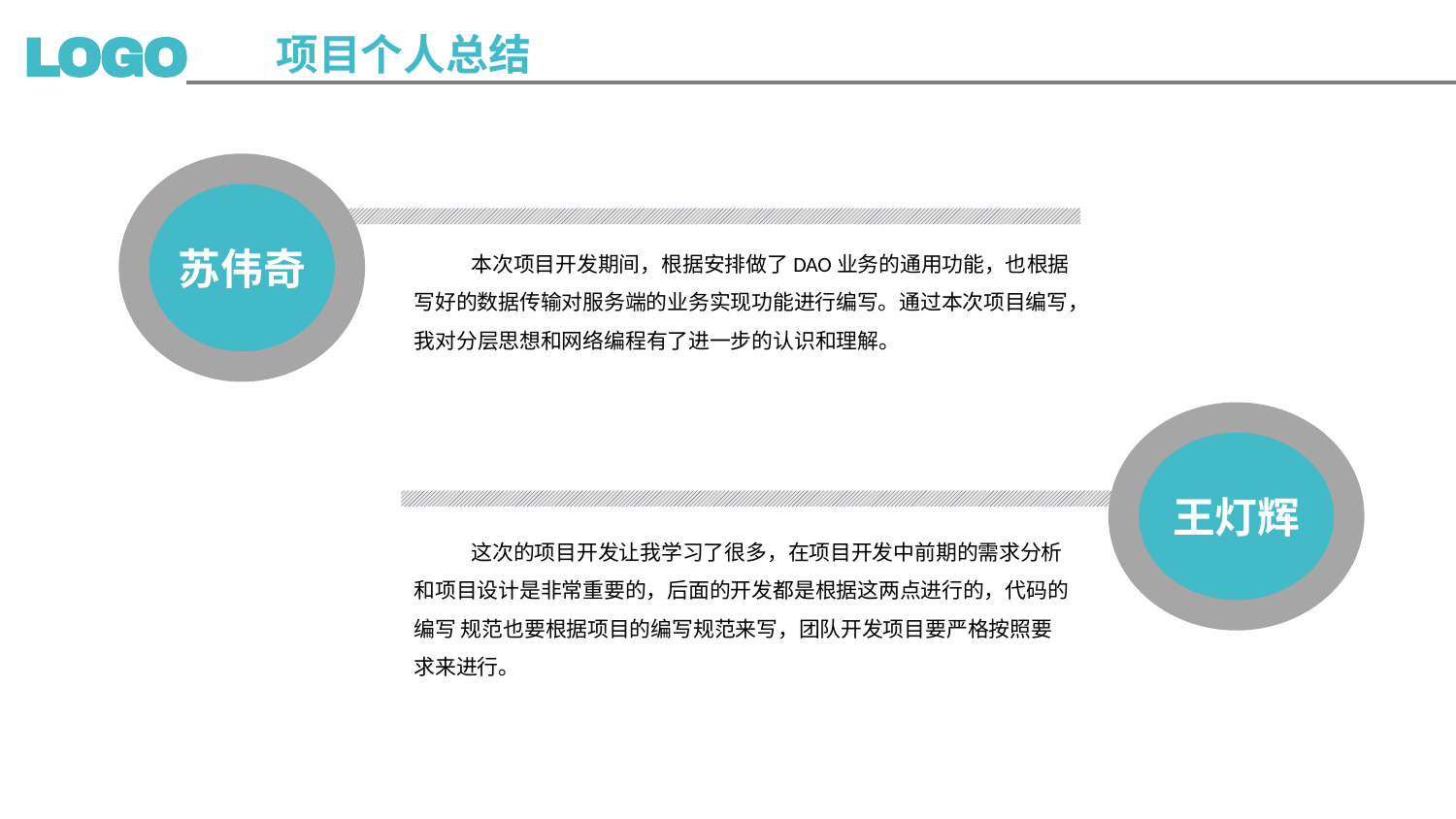

LOGO
项目个人总结
苏伟奇

本次项目开发期间，根据安排做了DAO业务的通用功能，也根据写好的数据传输对服务端的业务实现功能进行编写。通过本次项目编写，我对分层思想和网络编程有了进一步的认识和理解。
王灯辉

这次的项目开发让我学习了很多，在项目开发中前期的需求分析和项目设计是非常重要的，后面的开发都是根据这两点进行的，代码的编写 规范也要根据项目的编写规范来写，团队开发项目要严格按照要求来进行。